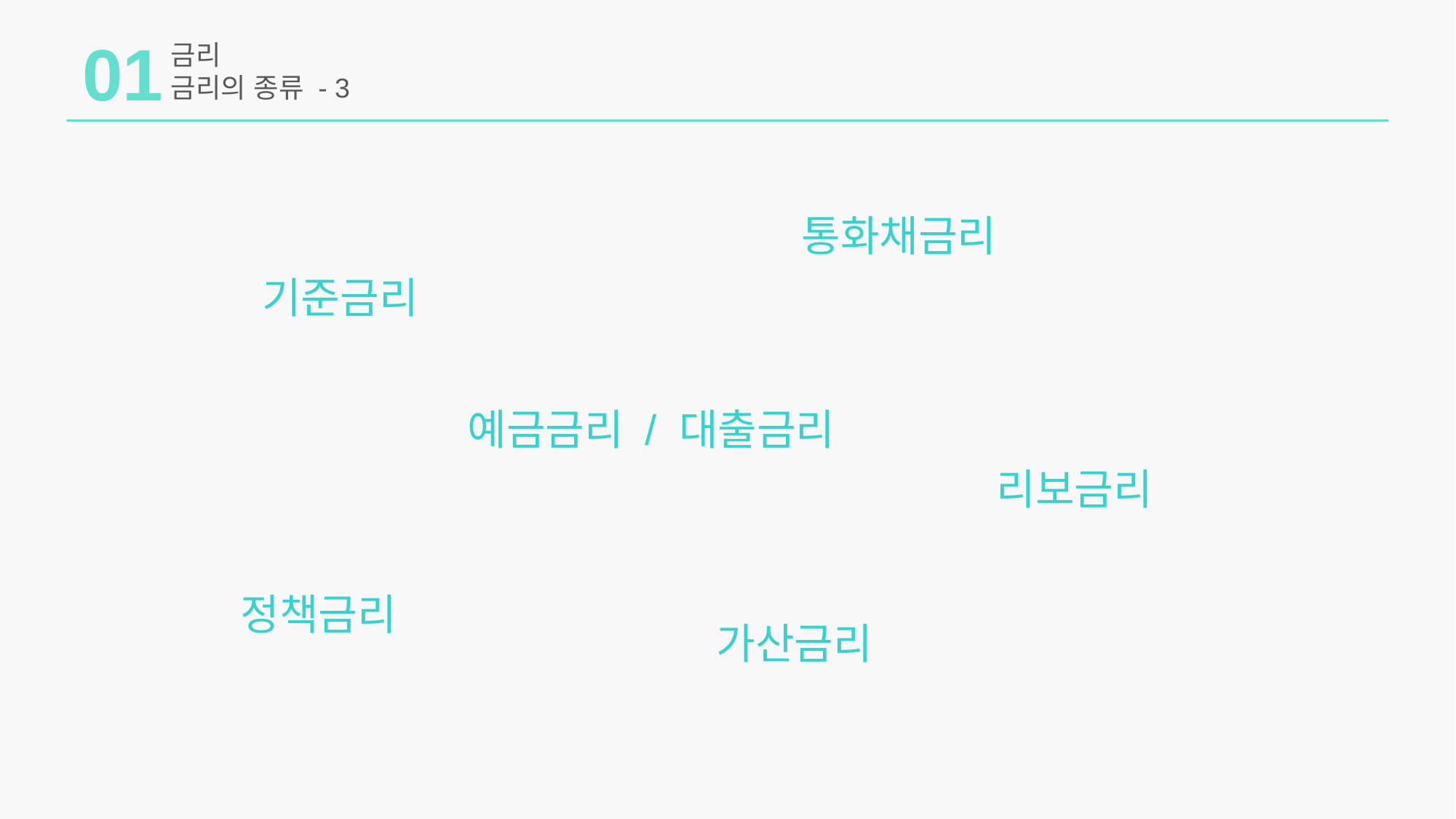

01
금리
금리의 종류 - 3

통화채금리
기준금리
예금금리 / 대출금리
리보금리
정책금리
가산금리